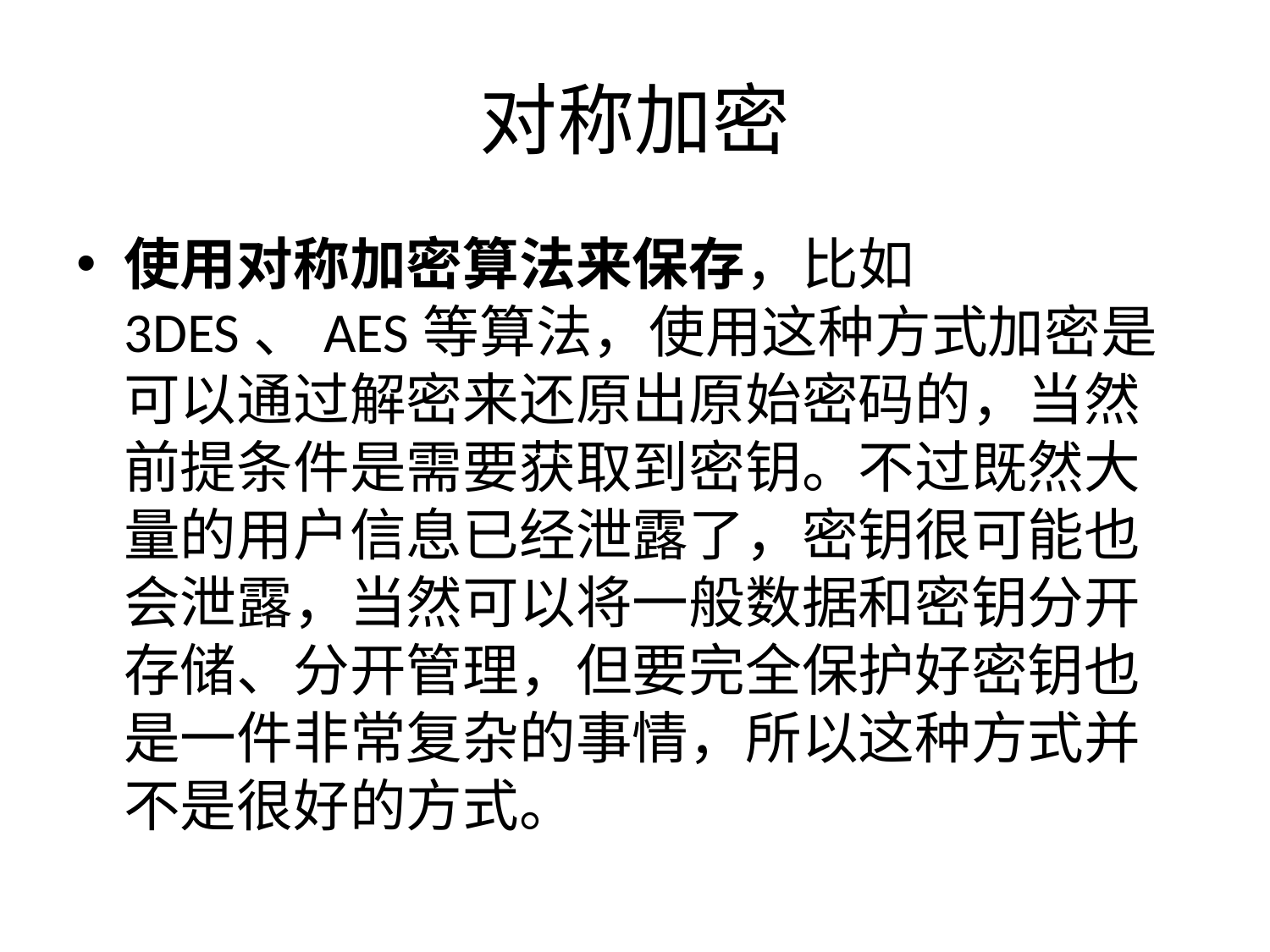

# 对称加密
使用对称加密算法来保存，比如3DES、AES等算法，使用这种方式加密是可以通过解密来还原出原始密码的，当然前提条件是需要获取到密钥。不过既然大量的用户信息已经泄露了，密钥很可能也会泄露，当然可以将一般数据和密钥分开存储、分开管理，但要完全保护好密钥也是一件非常复杂的事情，所以这种方式并不是很好的方式。